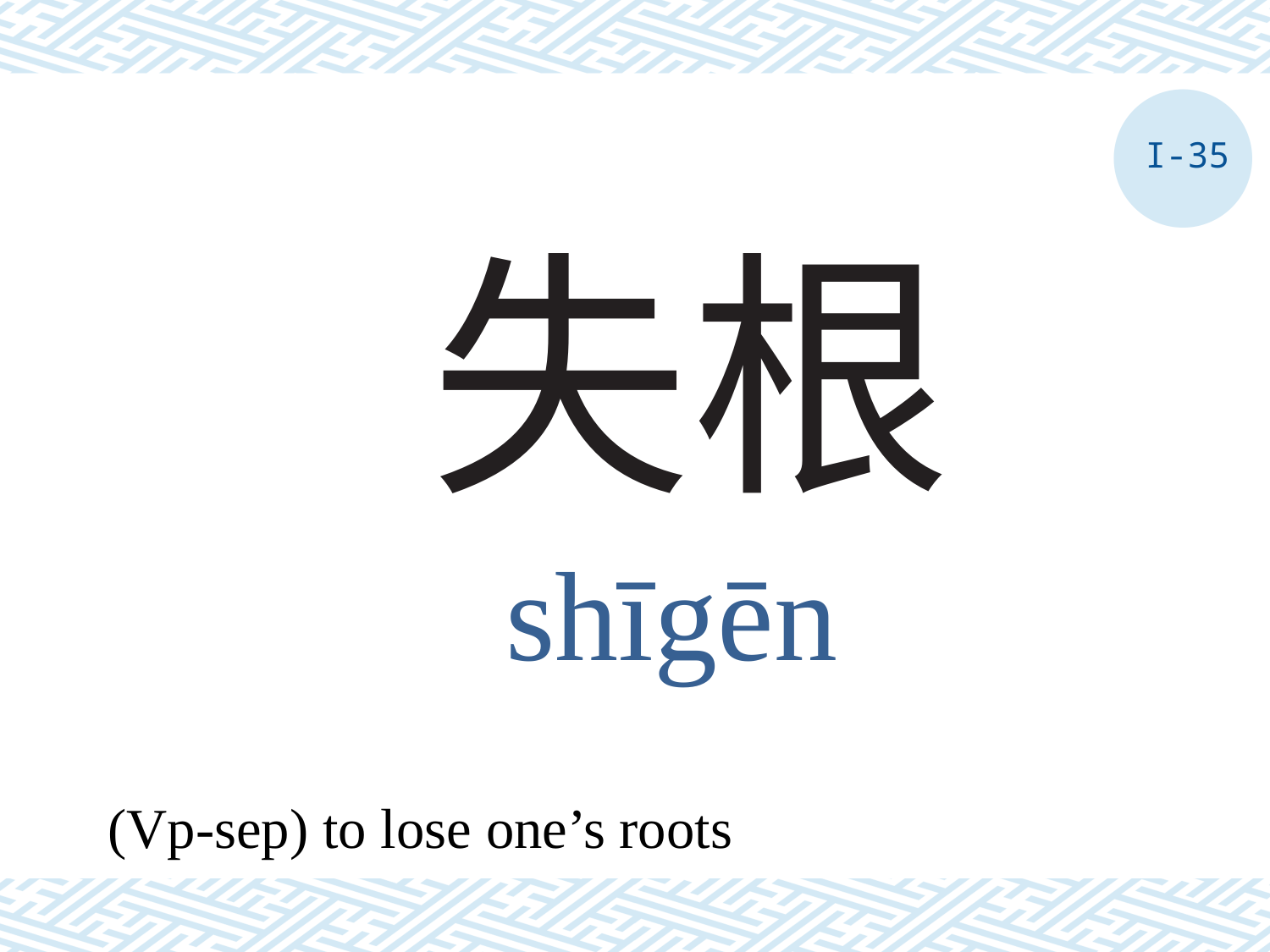

I-35

# 失根
shīgēn
(Vp-sep) to lose one’s roots